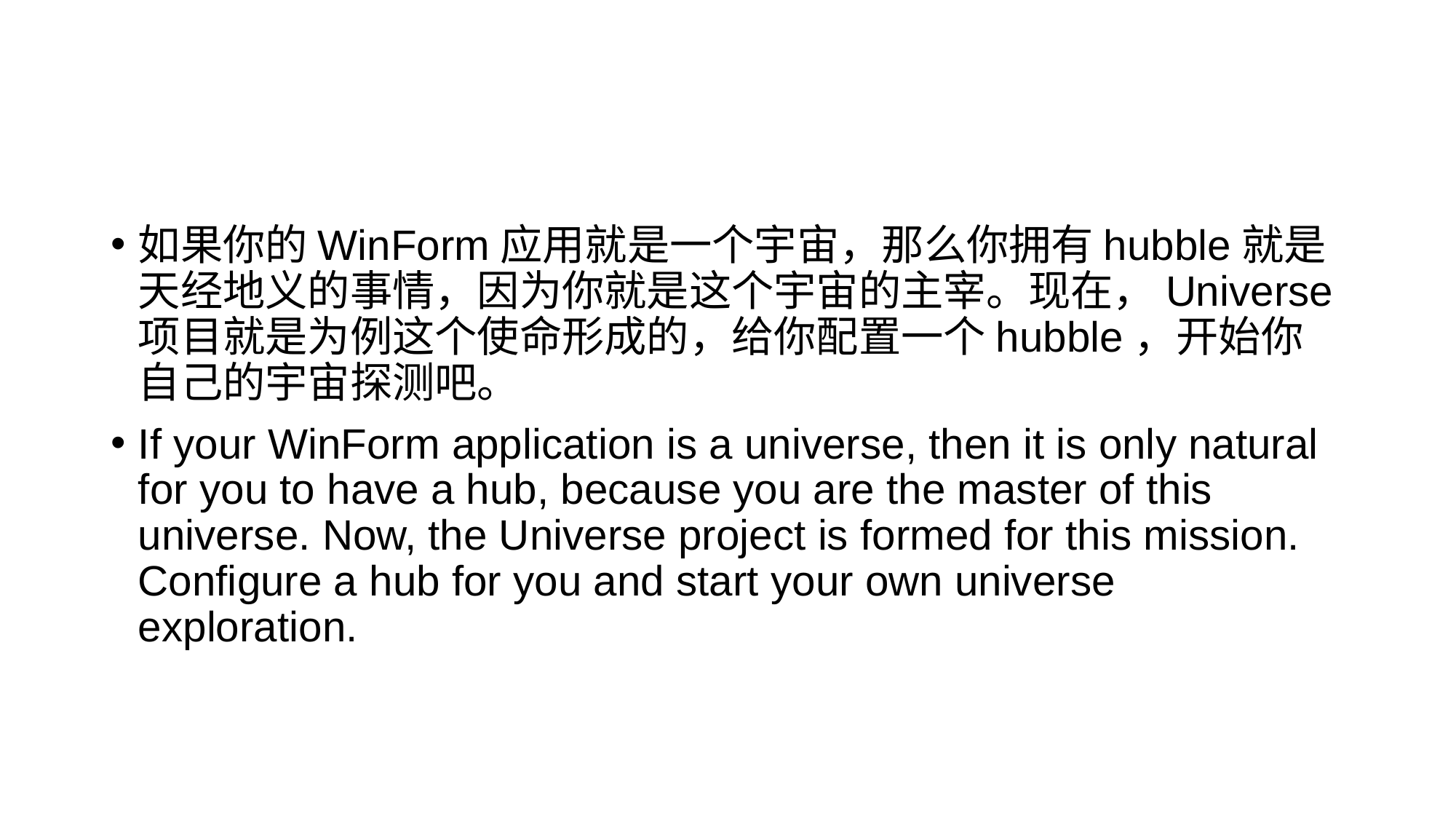

#
如果你的WinForm应用就是一个宇宙，那么你拥有hubble就是天经地义的事情，因为你就是这个宇宙的主宰。现在，Universe项目就是为例这个使命形成的，给你配置一个hubble，开始你自己的宇宙探测吧。
If your WinForm application is a universe, then it is only natural for you to have a hub, because you are the master of this universe. Now, the Universe project is formed for this mission. Configure a hub for you and start your own universe exploration.